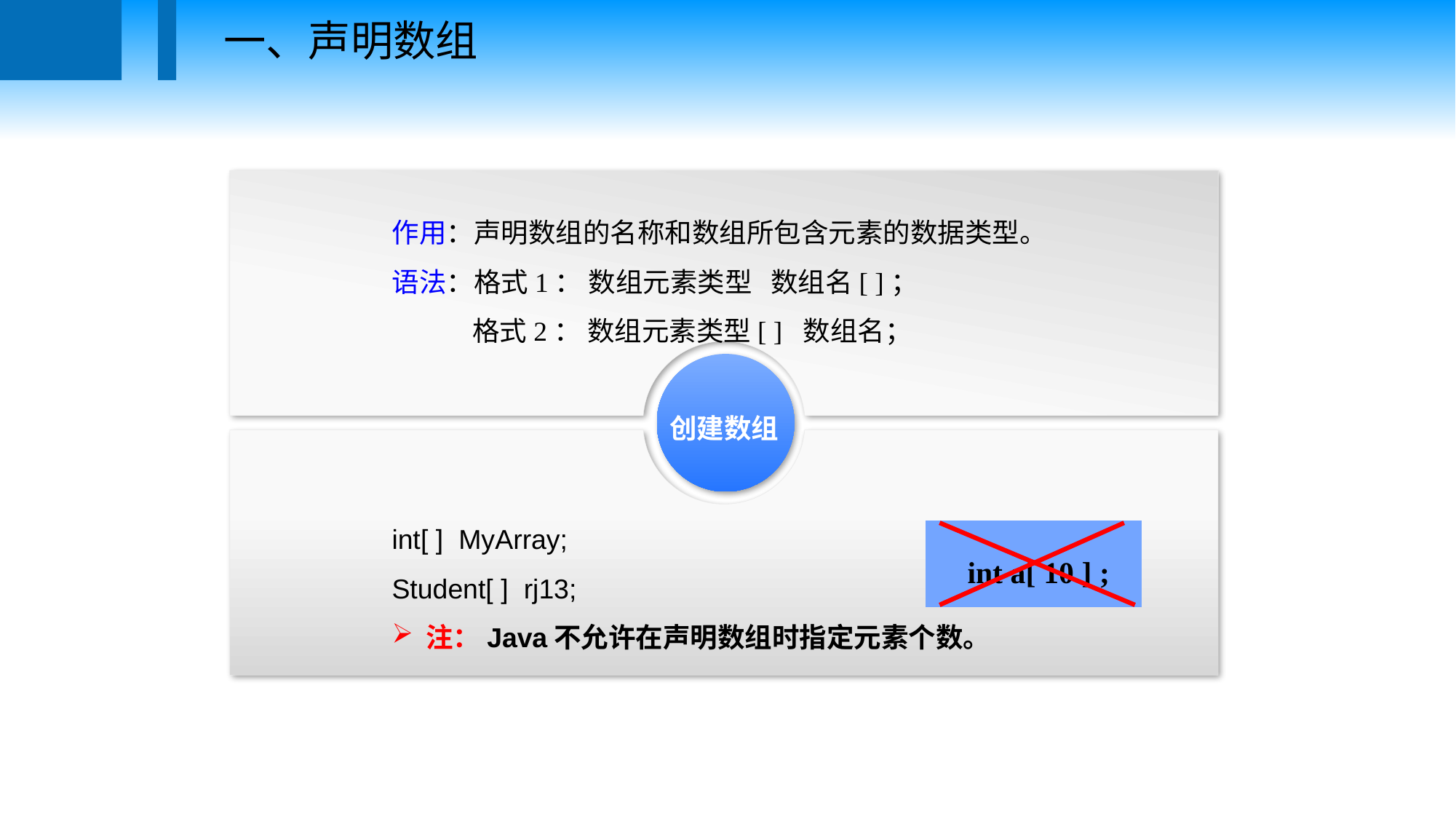

一、声明数组

创建数组

作用：声明数组的名称和数组所包含元素的数据类型。
语法：格式1： 数组元素类型   数组名[ ]；
            格式2： 数组元素类型[ ]  数组名；
int[ ]  MyArray;
Student[ ]  rj13;
注：Java不允许在声明数组时指定元素个数。
 int a[ 10 ] ;